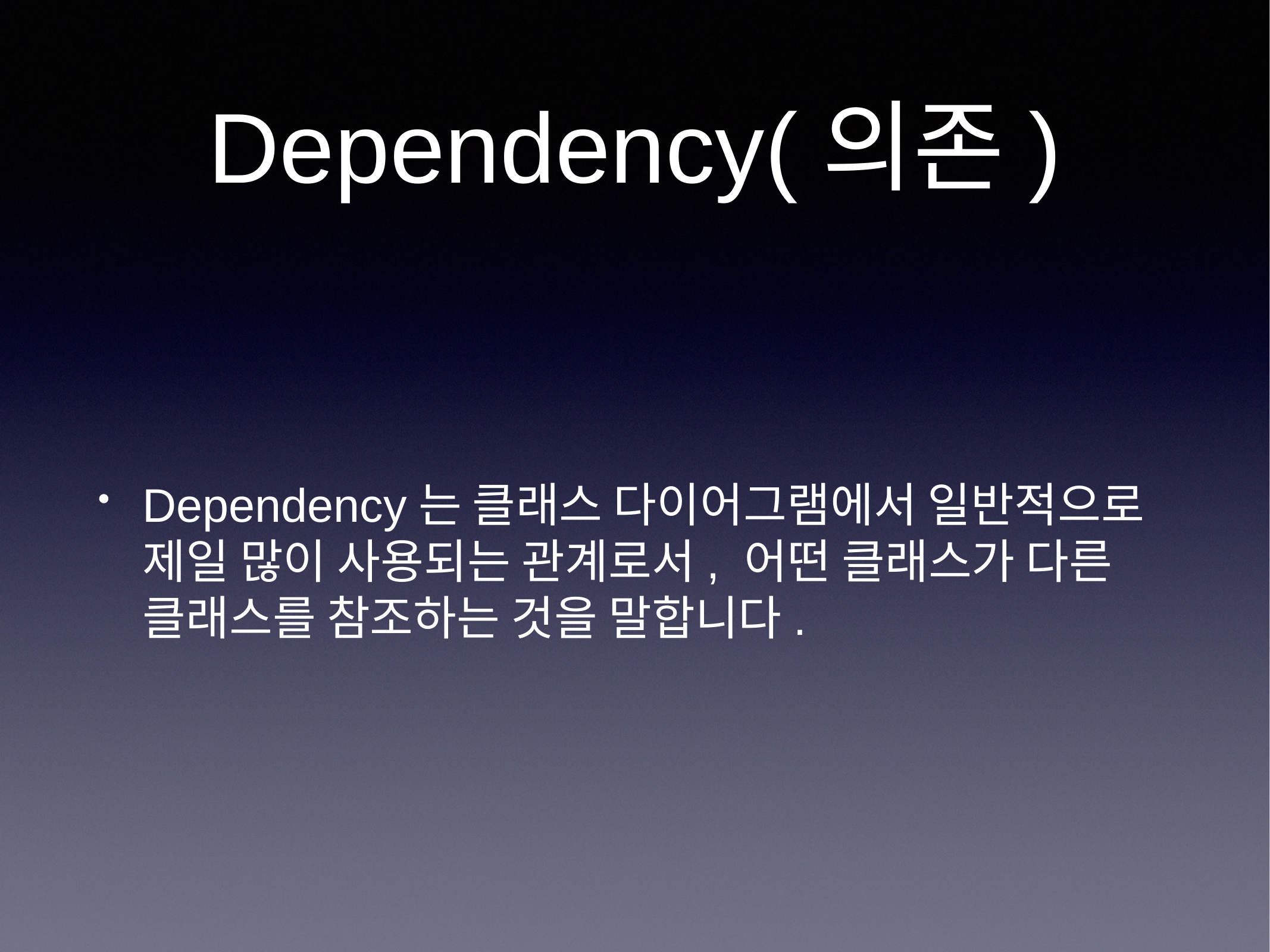

# Dependency(의존)
Dependency는 클래스 다이어그램에서 일반적으로 제일 많이 사용되는 관계로서, 어떤 클래스가 다른 클래스를 참조하는 것을 말합니다.